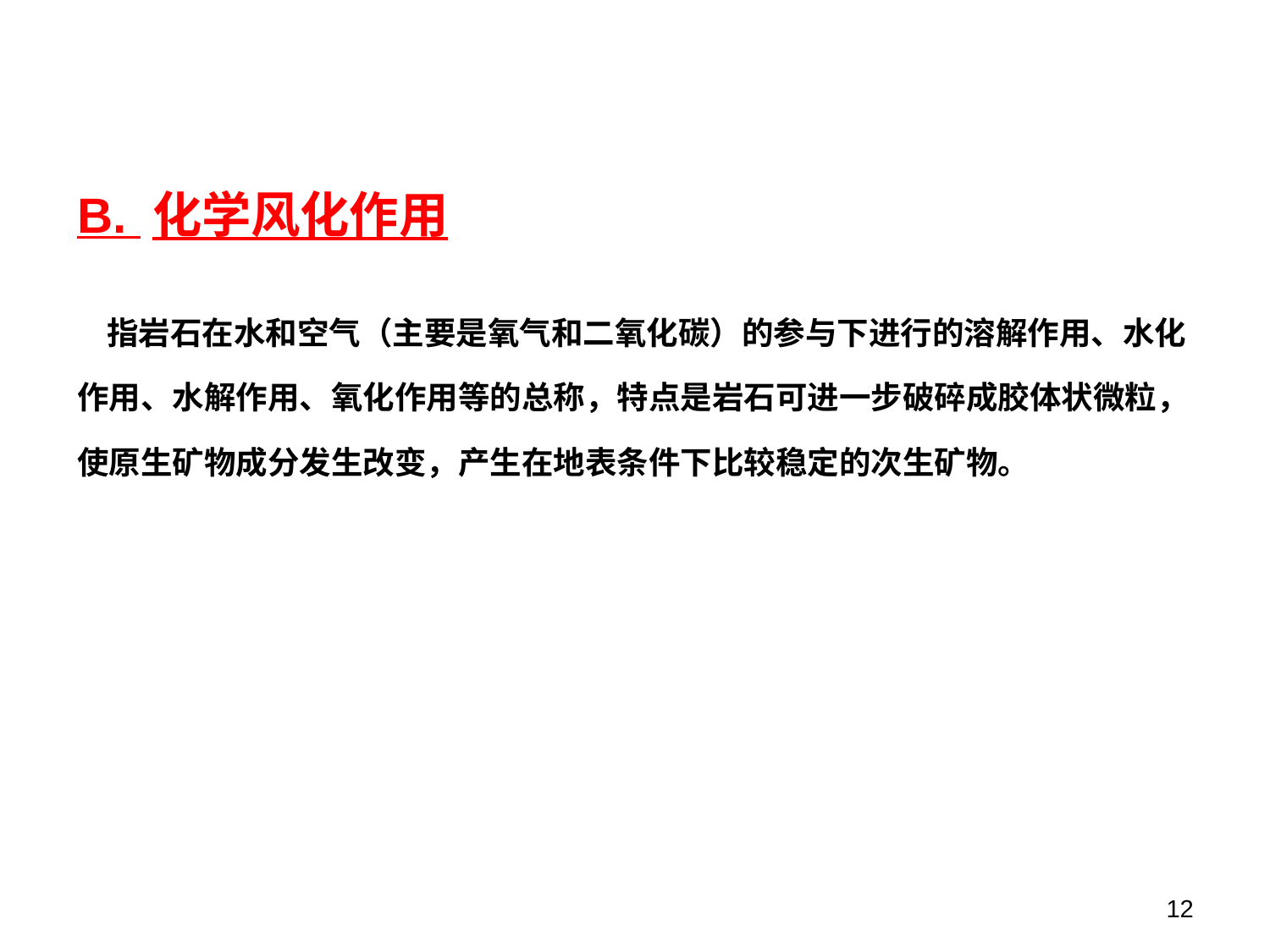

B. 化学风化作用

   指岩石在水和空气（主要是氧气和二氧化碳）的参与下进行的溶解作用、水化作用、水解作用、氧化作用等的总称，特点是岩石可进一步破碎成胶体状微粒，使原生矿物成分发生改变，产生在地表条件下比较稳定的次生矿物。
12